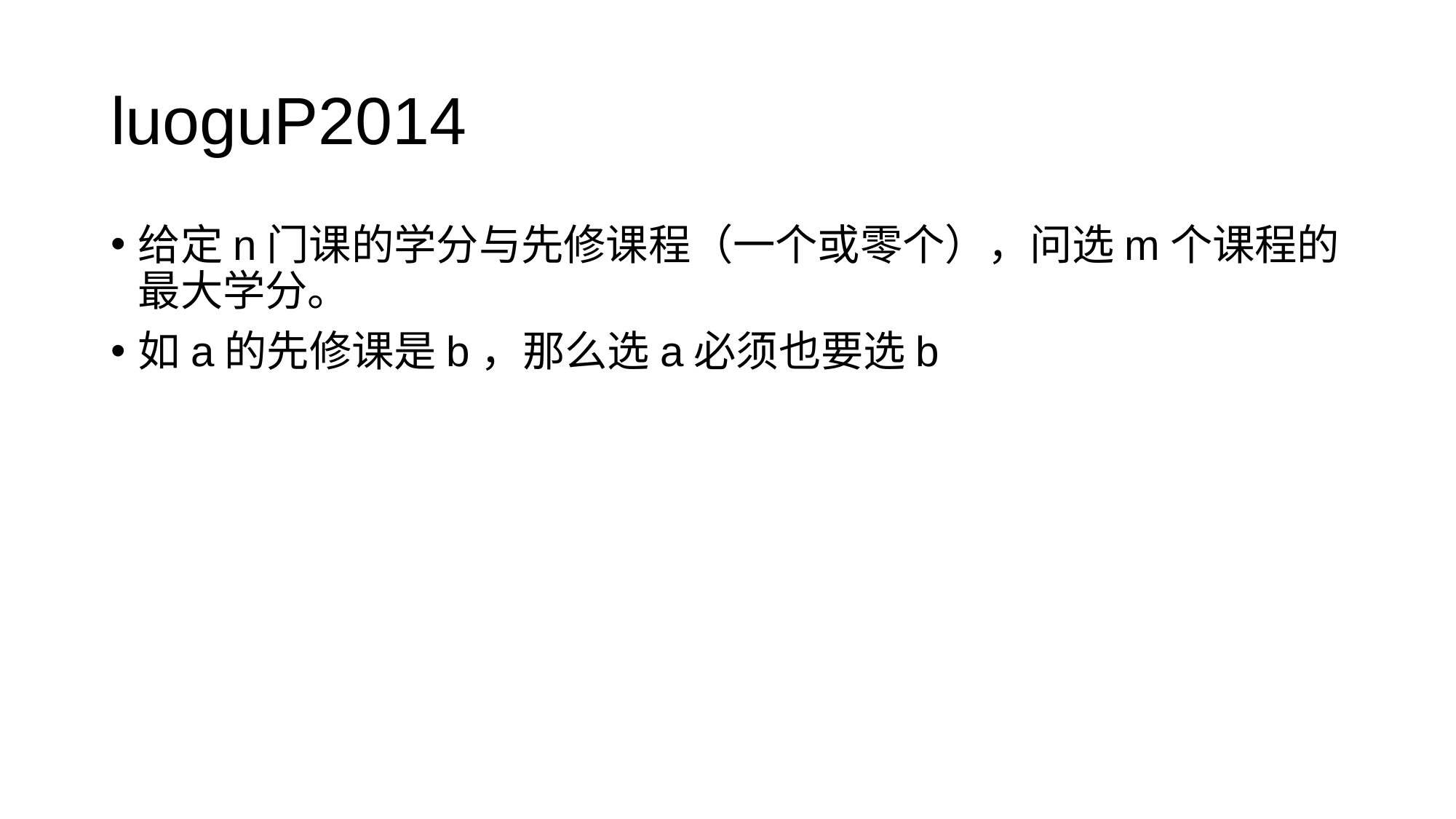

# luoguP2014
给定n门课的学分与先修课程（一个或零个），问选m个课程的最大学分。
如a的先修课是b，那么选a必须也要选b